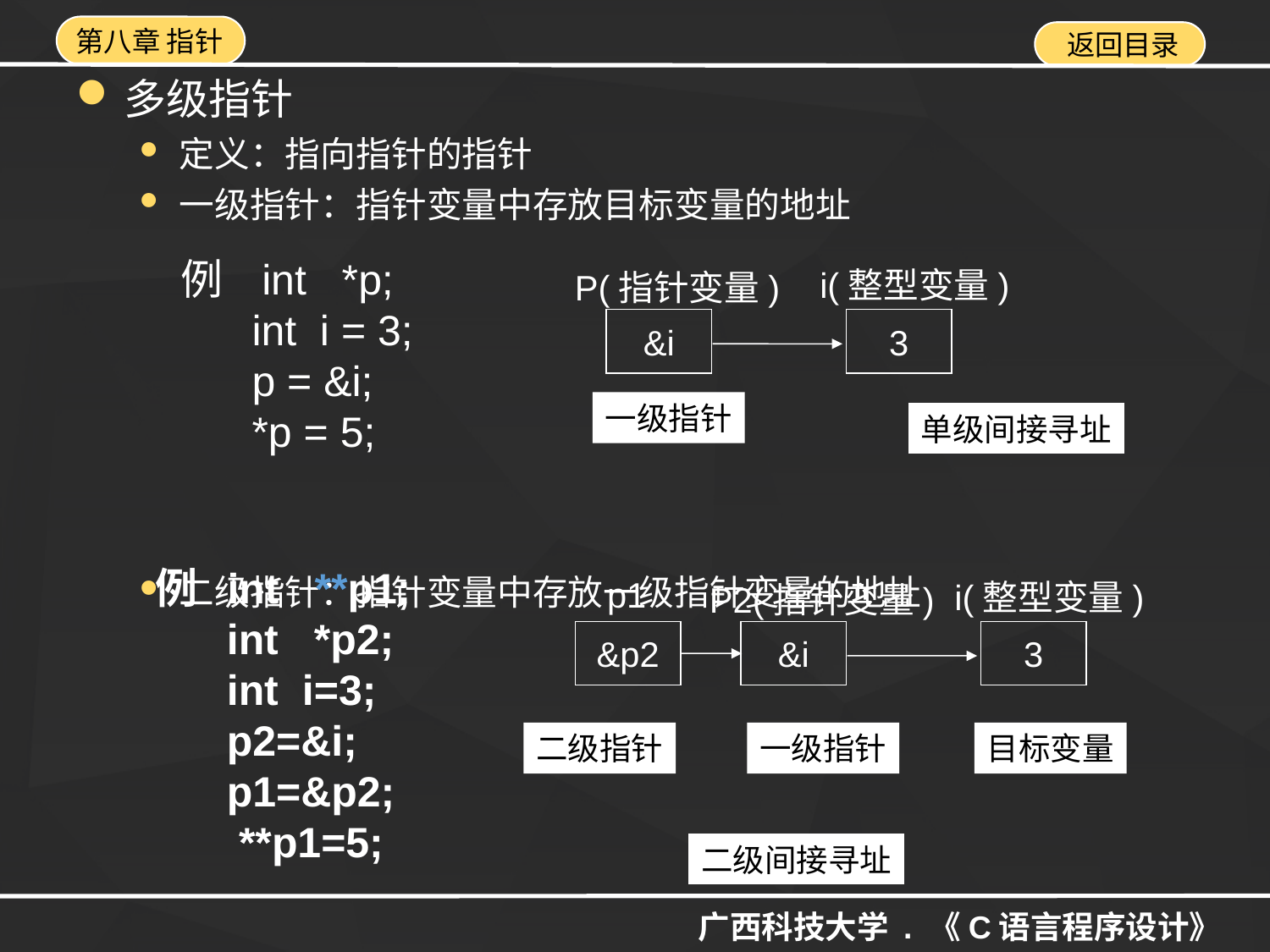

多级指针
定义：指向指针的指针
一级指针：指针变量中存放目标变量的地址

二级指针：指针变量中存放一级指针变量的地址
例   int   *p;
      int  i = 3;
      p = &i;
      *p = 5;
i(整型变量)
P(指针变量)
&i
3

一级指针
单级间接寻址
例  int   **p1;
      int   *p2;
      int  i=3;
      p2=&i;
      p1=&p2;
       **p1=5;
p1
i(整型变量)
P2(指针变量)
&p2
&i
3

二级指针
一级指针
目标变量
二级间接寻址